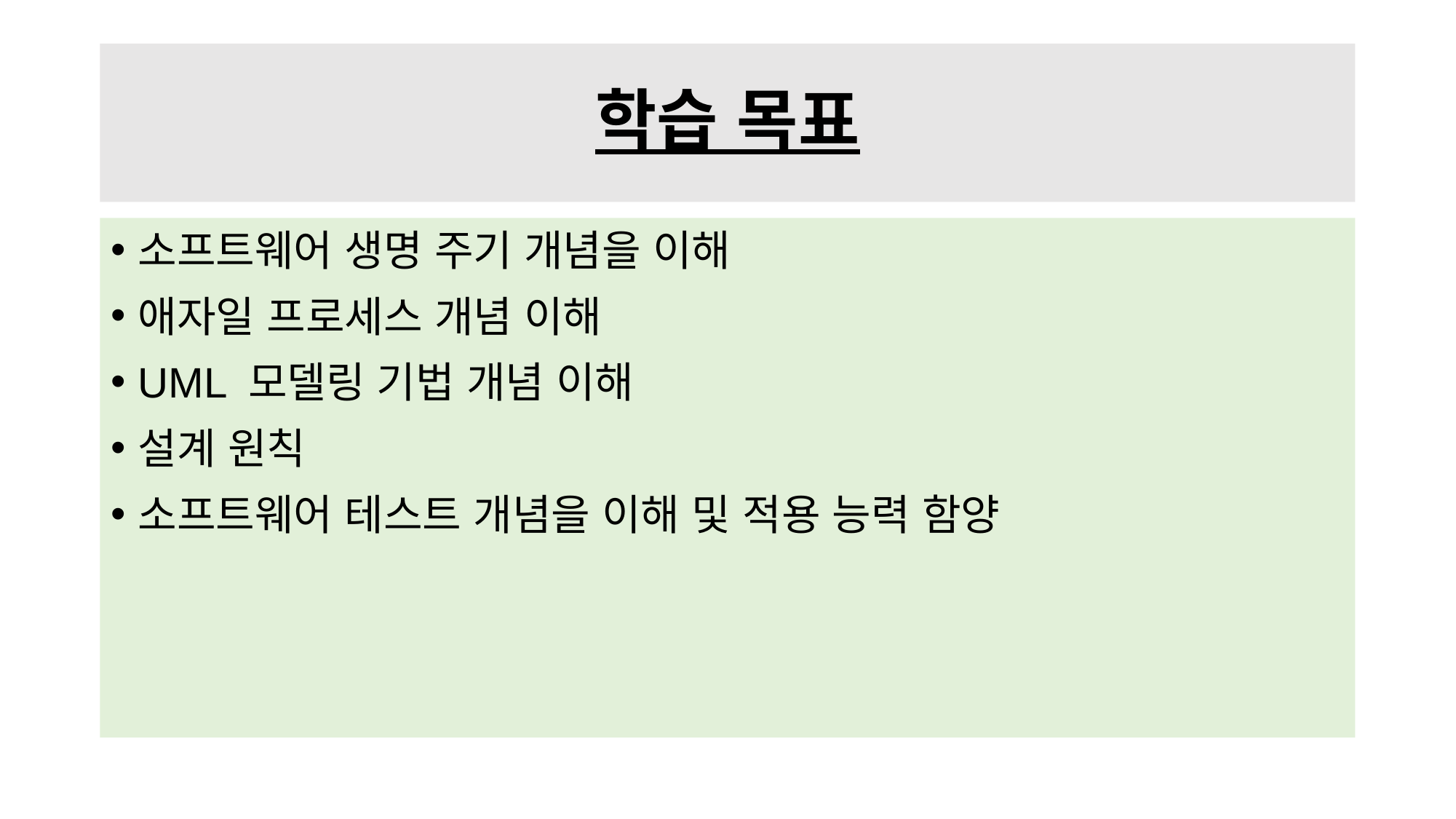

# 학습 목표
소프트웨어 생명 주기 개념을 이해
애자일 프로세스 개념 이해
UML 모델링 기법 개념 이해
설계 원칙
소프트웨어 테스트 개념을 이해 및 적용 능력 함양